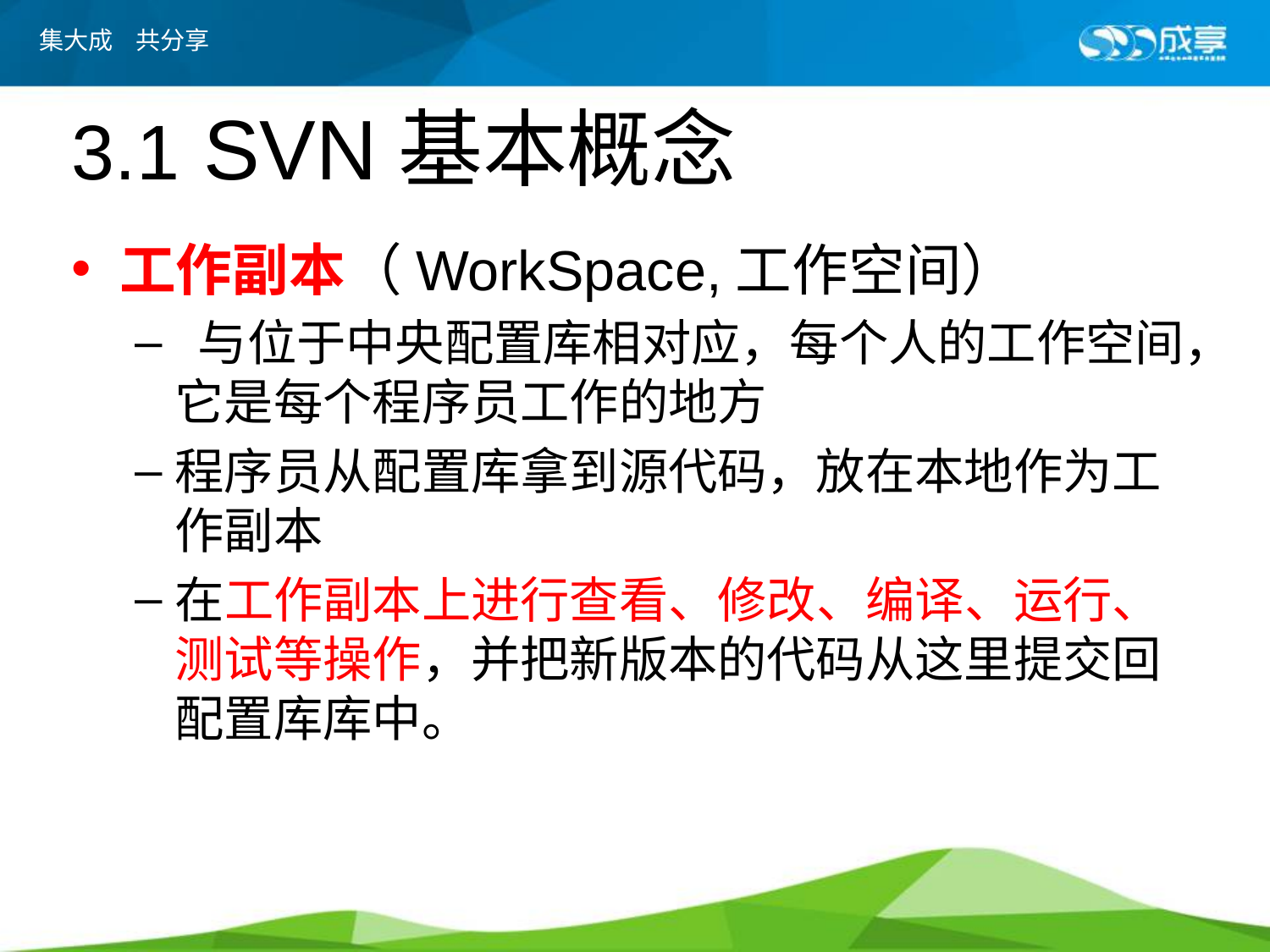

3.1 SVN基本概念
工作副本（WorkSpace,工作空间）
 与位于中央配置库相对应，每个人的工作空间，它是每个程序员工作的地方
程序员从配置库拿到源代码，放在本地作为工作副本
在工作副本上进行查看、修改、编译、运行、测试等操作，并把新版本的代码从这里提交回配置库库中。